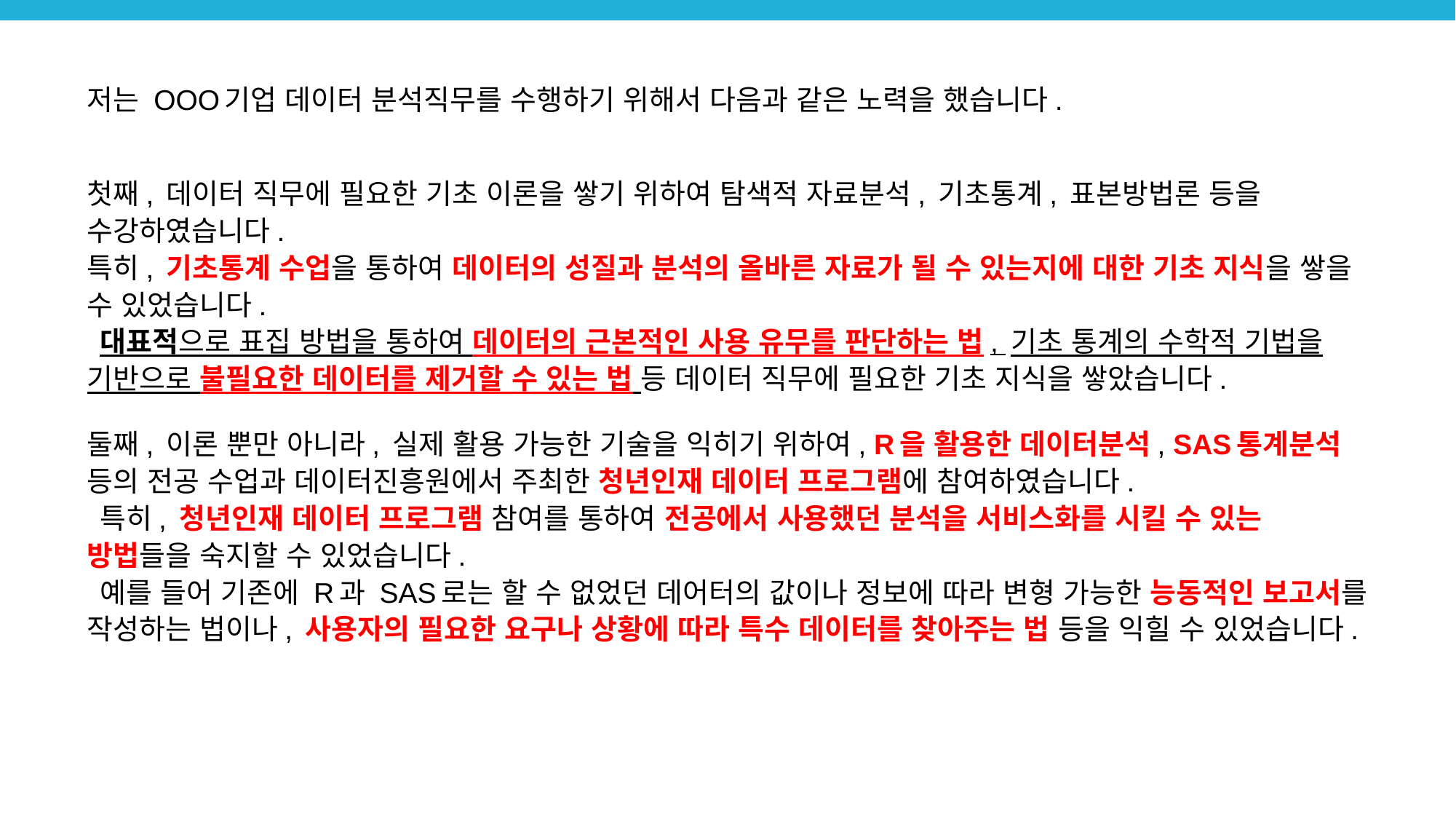

# 저는 OOO기업 데이터 분석직무를 수행하기 위해서 다음과 같은 노력을 했습니다. 첫째, 데이터 직무에 필요한 기초 이론을 쌓기 위하여 탐색적 자료분석, 기초통계, 표본방법론 등을 수강하였습니다. 특히, 기초통계 수업을 통하여 데이터의 성질과 분석의 올바른 자료가 될 수 있는지에 대한 기초 지식을 쌓을 수 있었습니다. 대표적으로 표집 방법을 통하여 데이터의 근본적인 사용 유무를 판단하는 법, 기초 통계의 수학적 기법을 기반으로 불필요한 데이터를 제거할 수 있는 법 등 데이터 직무에 필요한 기초 지식을 쌓았습니다. 둘째, 이론 뿐만 아니라, 실제 활용 가능한 기술을 익히기 위하여, R을 활용한 데이터분석, SAS통계분석 등의 전공 수업과 데이터진흥원에서 주최한 청년인재 데이터 프로그램에 참여하였습니다. 특히, 청년인재 데이터 프로그램 참여를 통하여 전공에서 사용했던 분석을 서비스화를 시킬 수 있는 방법들을 숙지할 수 있었습니다. 예를 들어 기존에 R과 SAS로는 할 수 없었던 데어터의 값이나 정보에 따라 변형 가능한 능동적인 보고서를 작성하는 법이나, 사용자의 필요한 요구나 상황에 따라 특수 데이터를 찾아주는 법 등을 익힐 수 있었습니다.